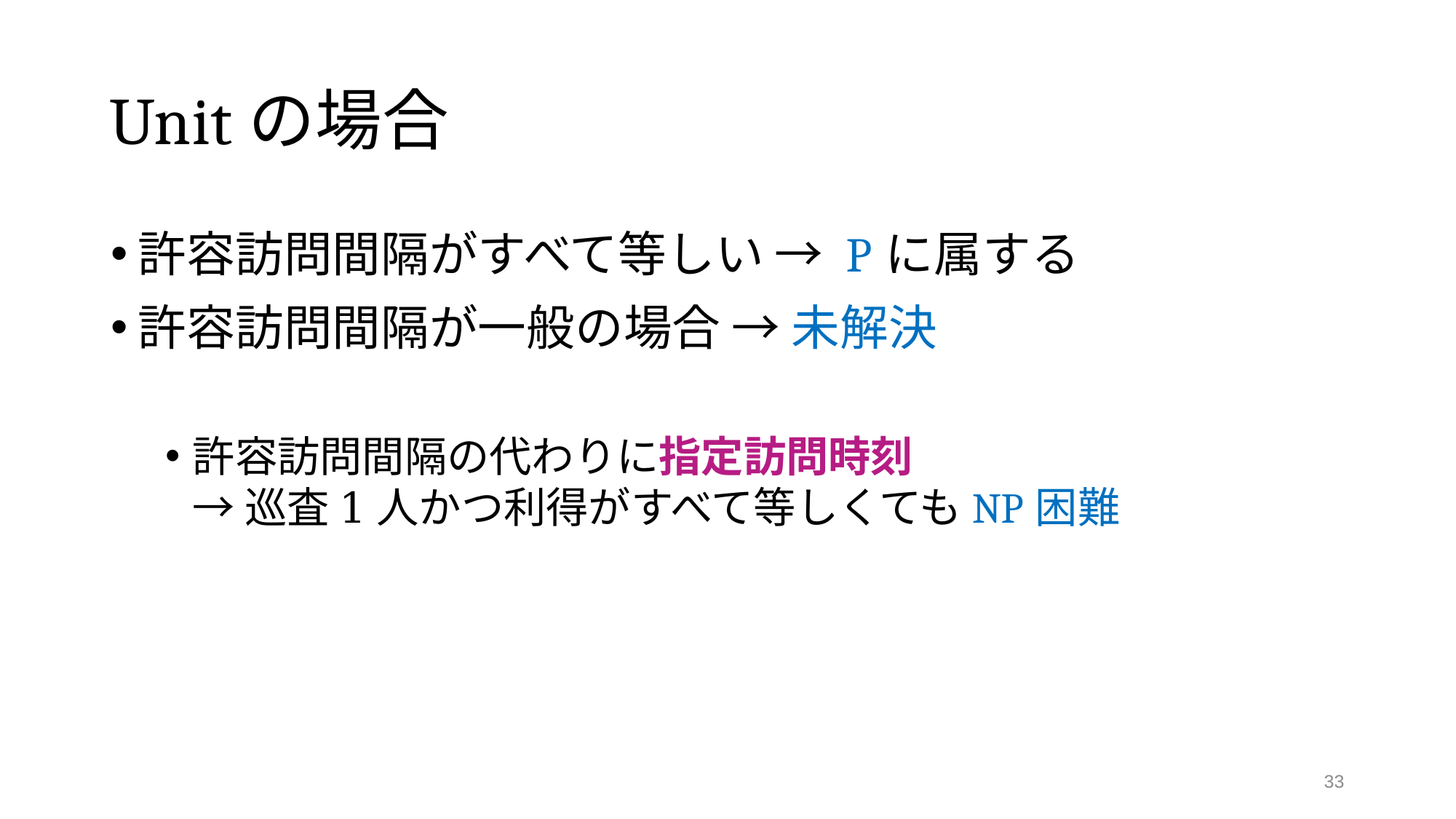

# Unitの場合
許容訪問間隔がすべて等しい → Pに属する
許容訪問間隔が一般の場合 → 未解決

許容訪問間隔の代わりに指定訪問時刻
→ 巡査1人かつ利得がすべて等しくてもNP困難

33